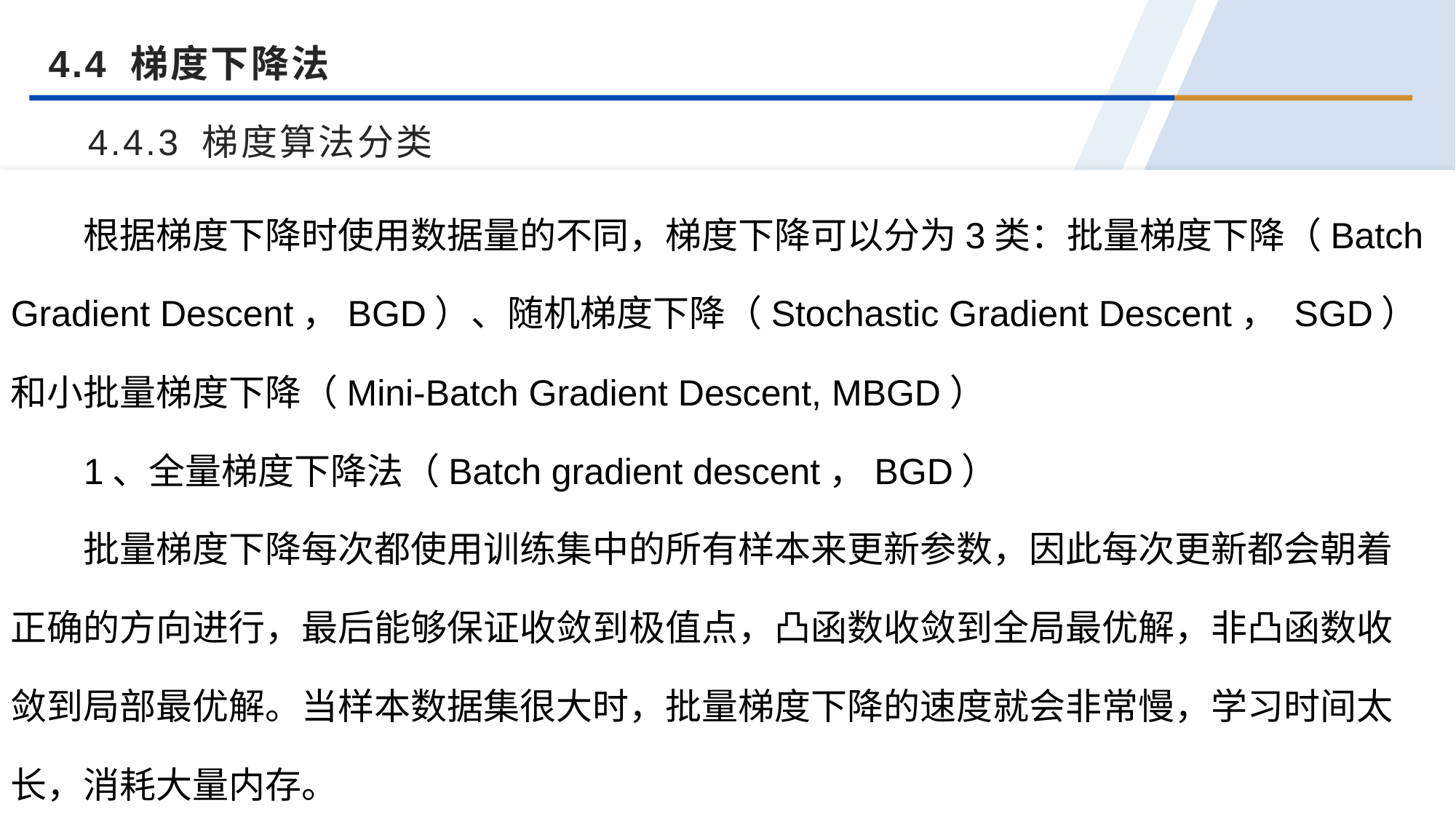

4.4 梯度下降法
4.4.3 梯度算法分类

根据梯度下降时使用数据量的不同，梯度下降可以分为3类：批量梯度下降（Batch Gradient Descent，BGD）、随机梯度下降（Stochastic Gradient Descent， SGD）和小批量梯度下降（Mini-Batch Gradient Descent, MBGD）
1、全量梯度下降法（Batch gradient descent，BGD）
批量梯度下降每次都使用训练集中的所有样本来更新参数，因此每次更新都会朝着正确的方向进行，最后能够保证收敛到极值点，凸函数收敛到全局最优解，非凸函数收敛到局部最优解。当样本数据集很大时，批量梯度下降的速度就会非常慢，学习时间太长，消耗大量内存。